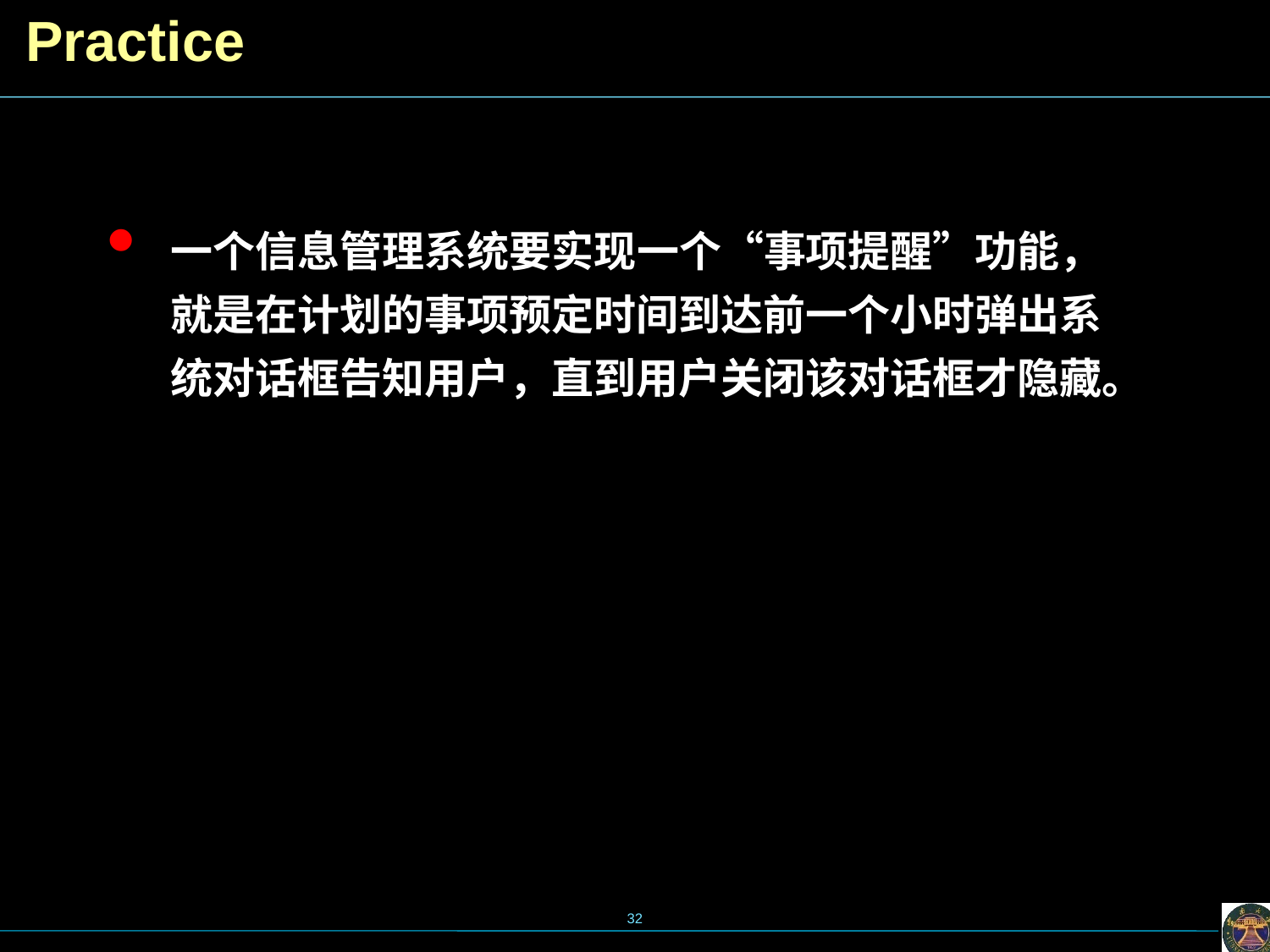

Practice
一个信息管理系统要实现一个“事项提醒”功能，就是在计划的事项预定时间到达前一个小时弹出系统对话框告知用户，直到用户关闭该对话框才隐藏。